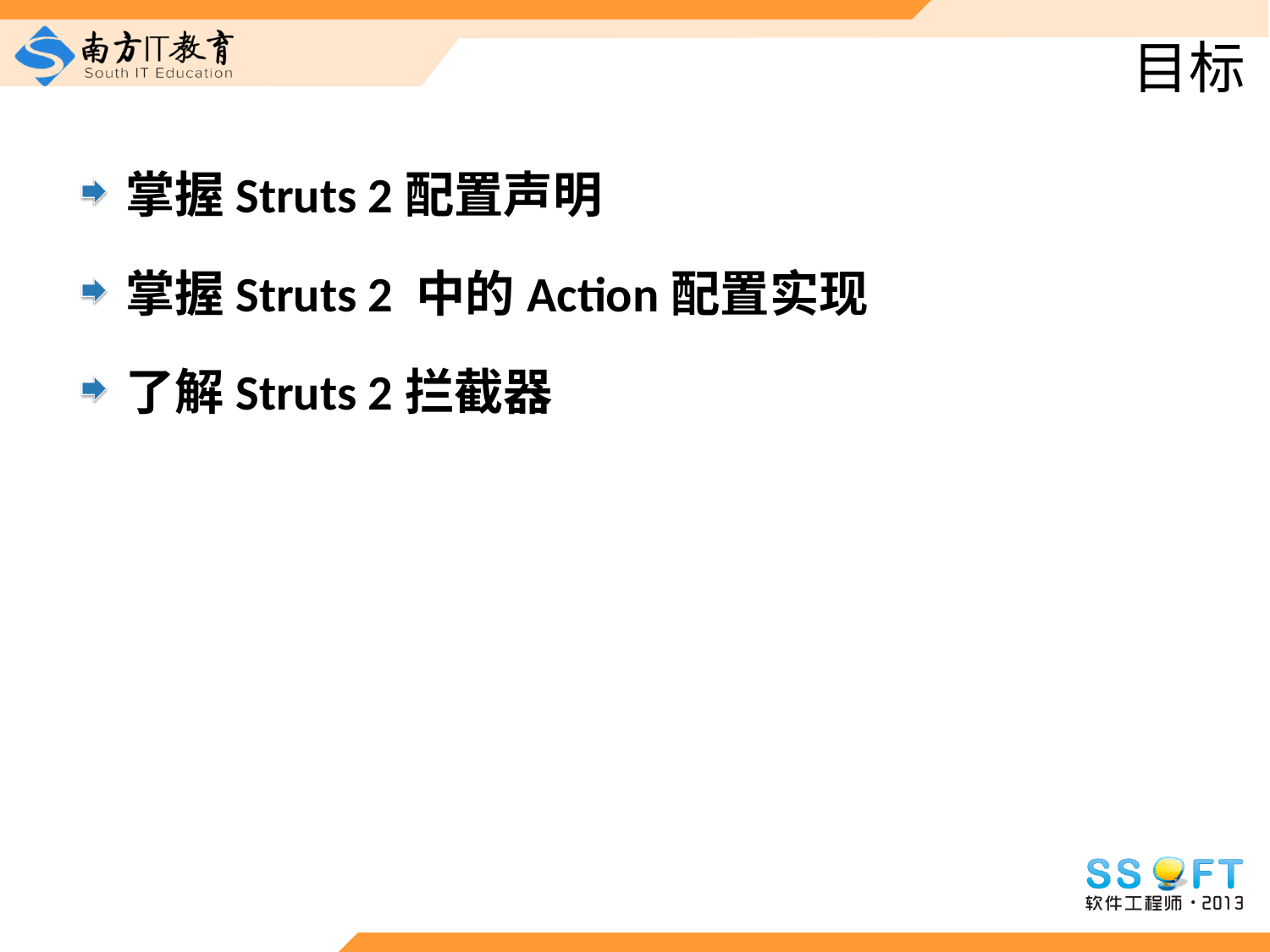

# 目标
掌握Struts 2配置声明
掌握Struts 2 中的Action配置实现
了解Struts 2拦截器